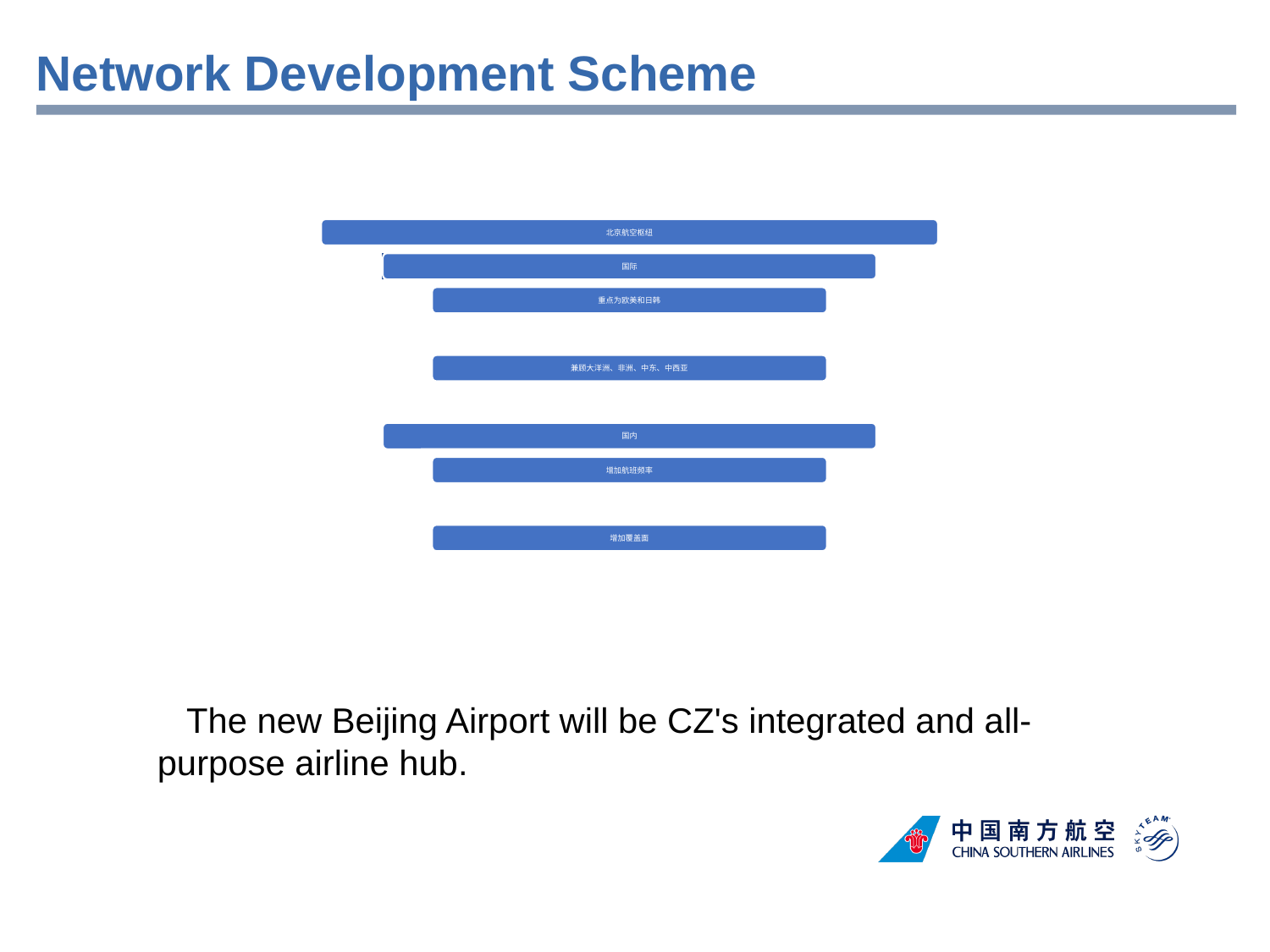

Network Development Scheme

北京航空枢纽
国际
重点为欧美和日韩
兼顾大洋洲、非洲、中东、中西亚
国内
增加航班频率
增加覆盖面
   The new Beijing Airport will be CZ's integrated and all-purpose airline hub.